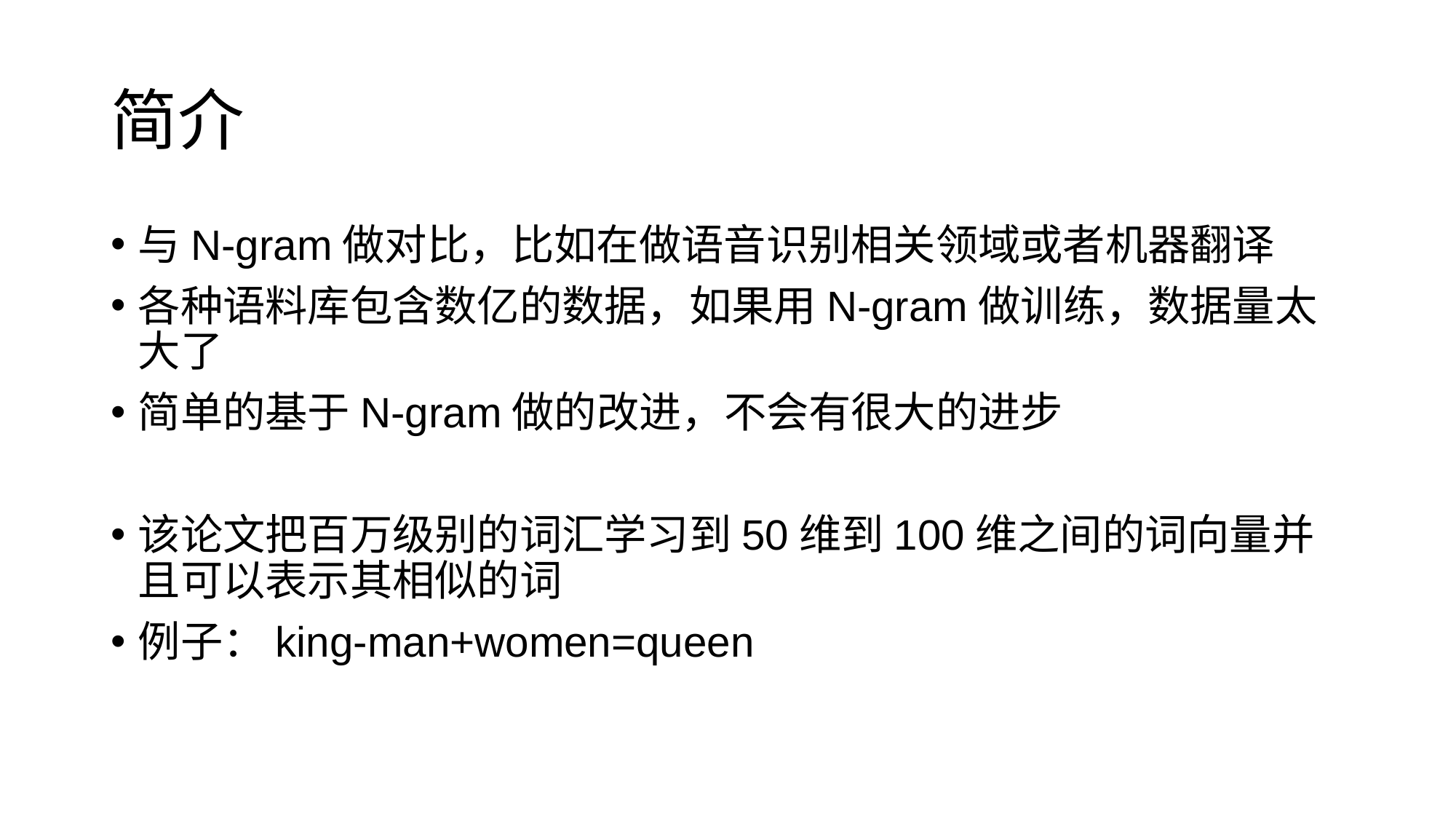

# 简介
与N-gram做对比，比如在做语音识别相关领域或者机器翻译
各种语料库包含数亿的数据，如果用N-gram做训练，数据量太大了
简单的基于N-gram做的改进，不会有很大的进步

该论文把百万级别的词汇学习到50维到100维之间的词向量并且可以表示其相似的词
例子：king-man+women=queen